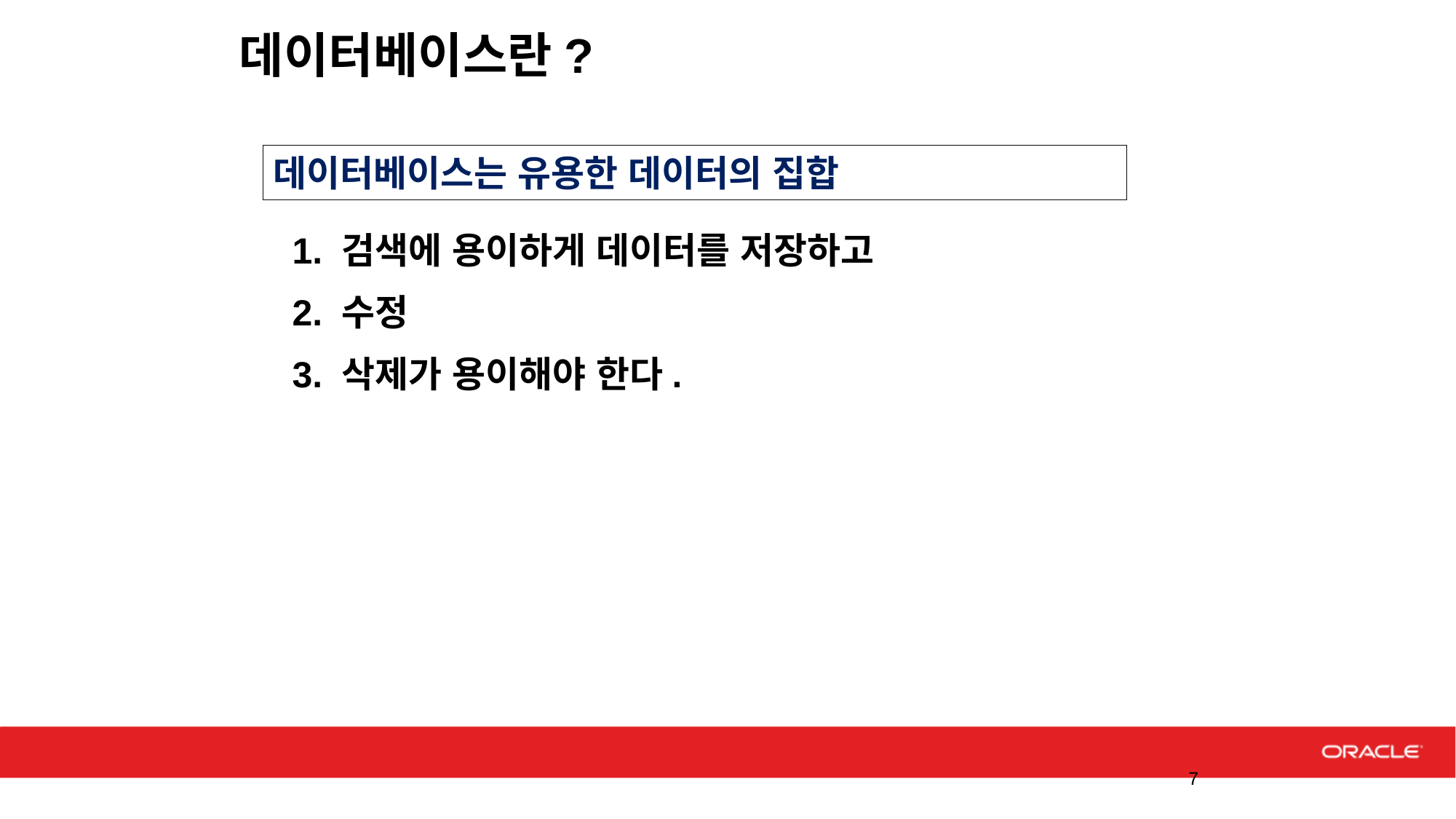

데이터베이스란?
데이터베이스는 유용한 데이터의 집합
 1. 검색에 용이하게 데이터를 저장하고
 2. 수정
 3. 삭제가 용이해야 한다.

7